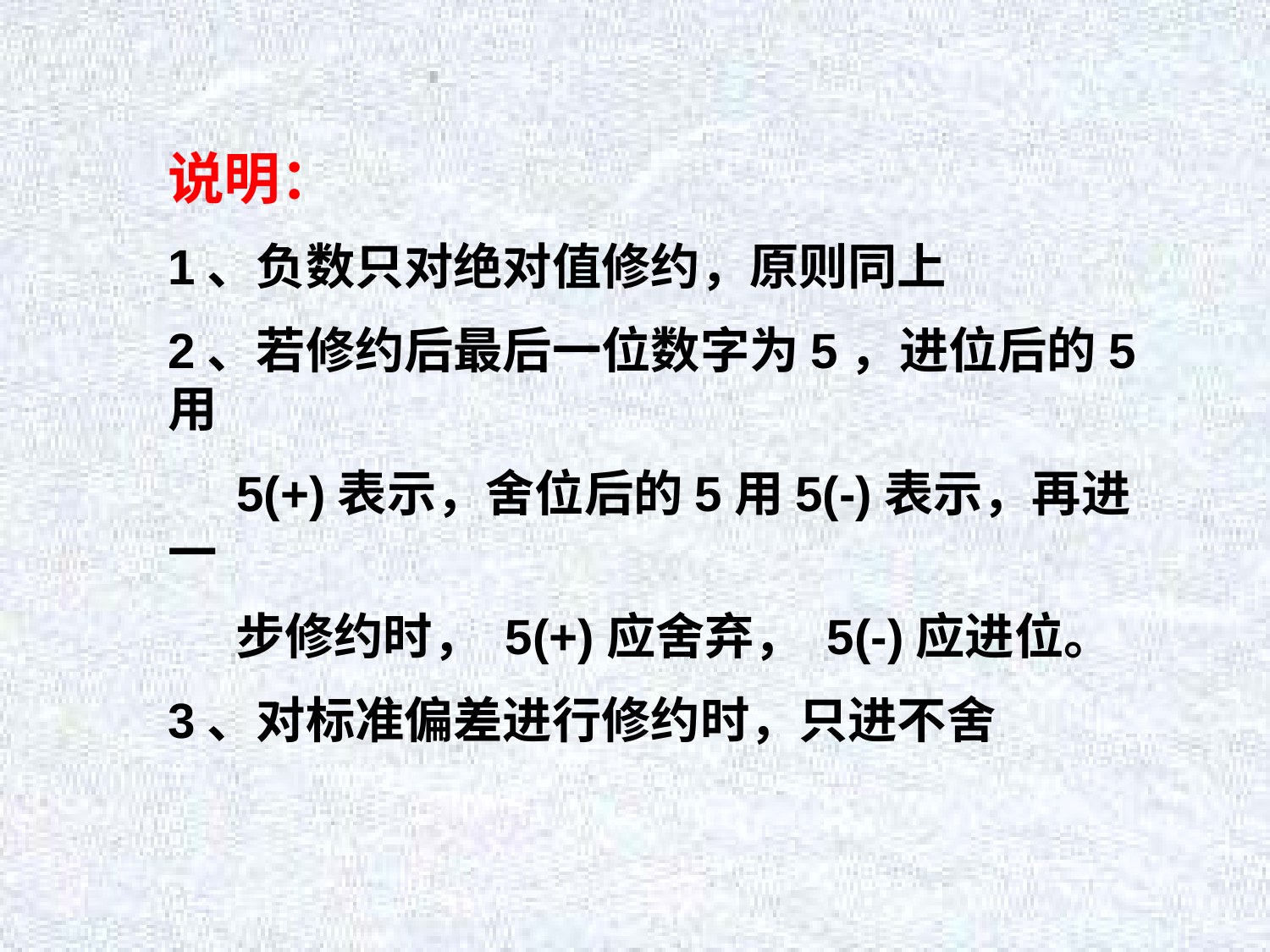

说明：
1、负数只对绝对值修约，原则同上
2、若修约后最后一位数字为5，进位后的5用
     5(+)表示，舍位后的5用5(-)表示，再进一
     步修约时， 5(+)应舍弃， 5(-)应进位。
3、对标准偏差进行修约时，只进不舍